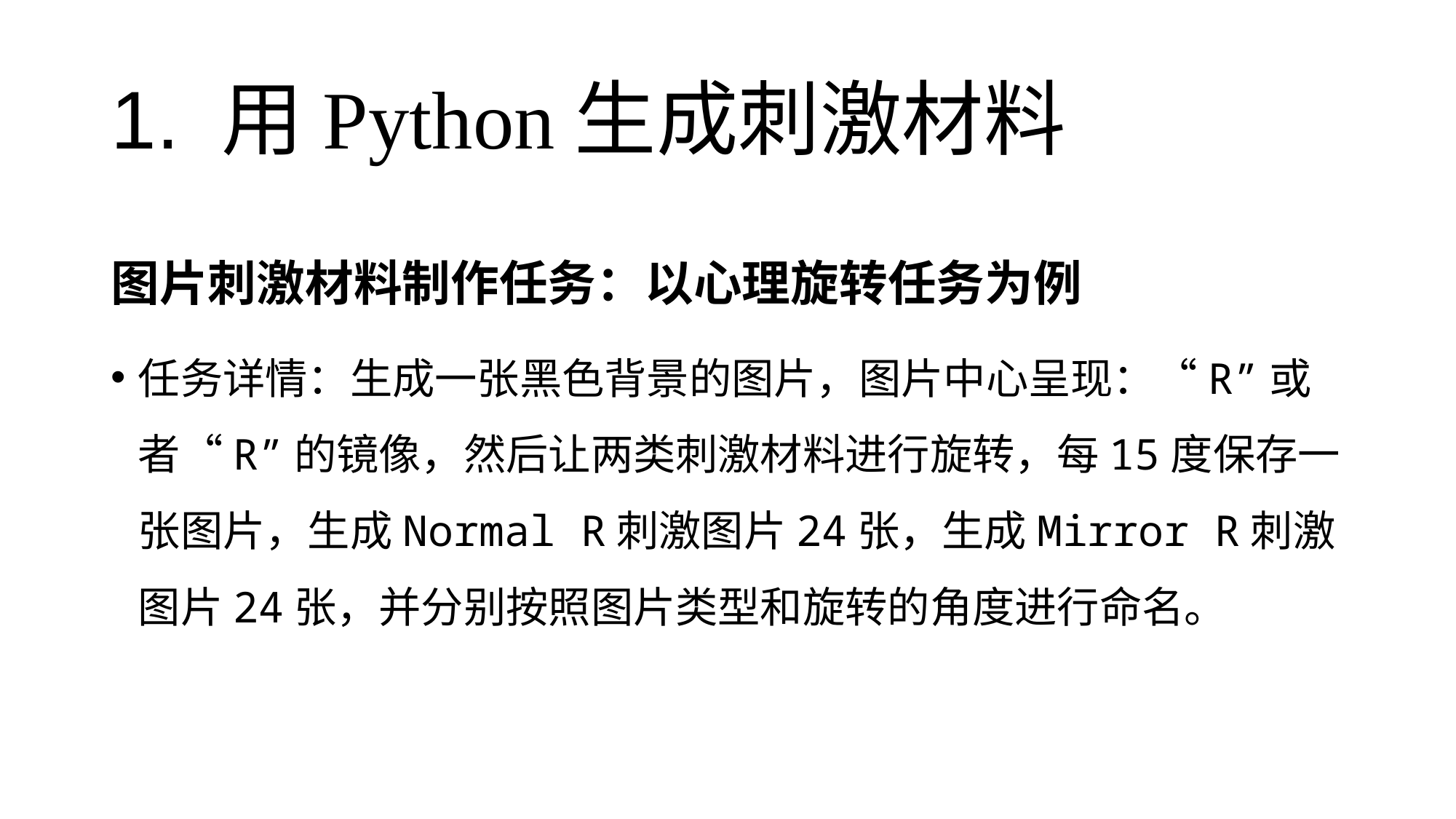

# 1. 用Python生成刺激材料
图片刺激材料制作任务：以心理旋转任务为例
任务详情：生成一张黑色背景的图片，图片中心呈现：“R”或者“R”的镜像，然后让两类刺激材料进行旋转，每15度保存一张图片，生成Normal R刺激图片24张，生成Mirror R刺激图片24张，并分别按照图片类型和旋转的角度进行命名。